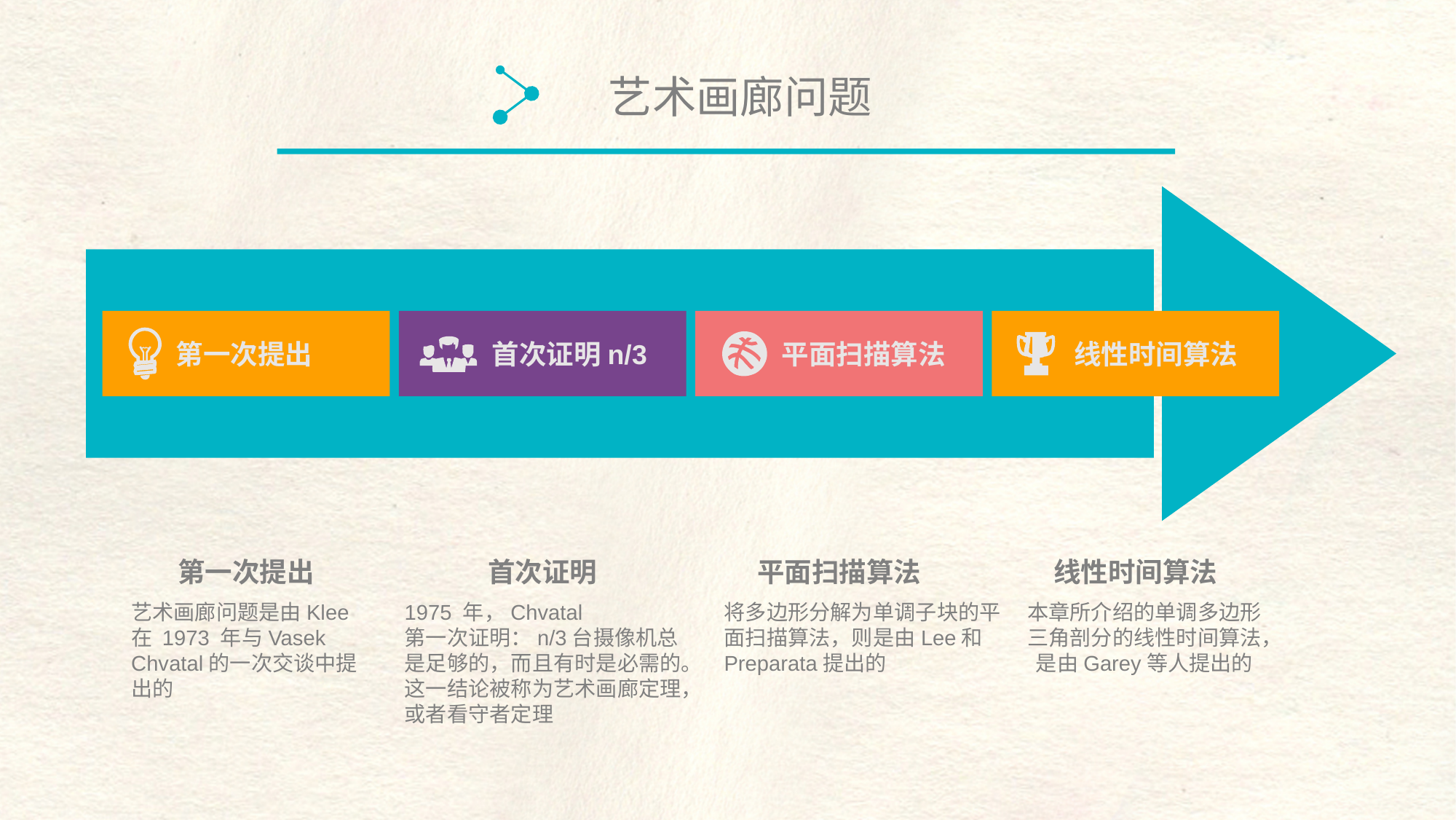

艺术画廊问题

第一次提出

首次证明n/3

平面扫描算法

线性时间算法

第一次提出
首次证明
平面扫描算法
线性时间算法
1975 年，Chvatal
第一次证明：n/3台摄像机总是足够的，而且有时是必需的。这一结论被称为艺术画廊定理，或者看守者定理
将多边形分解为单调子块的平面扫描算法，则是由Lee和Preparata提出的

本章所介绍的单调多边形三角剖分的线性时间算法，
是由Garey等人提出的
艺术画廊问题是由Klee在 1973 年与Vasek Chvatal的一次交谈中提出的